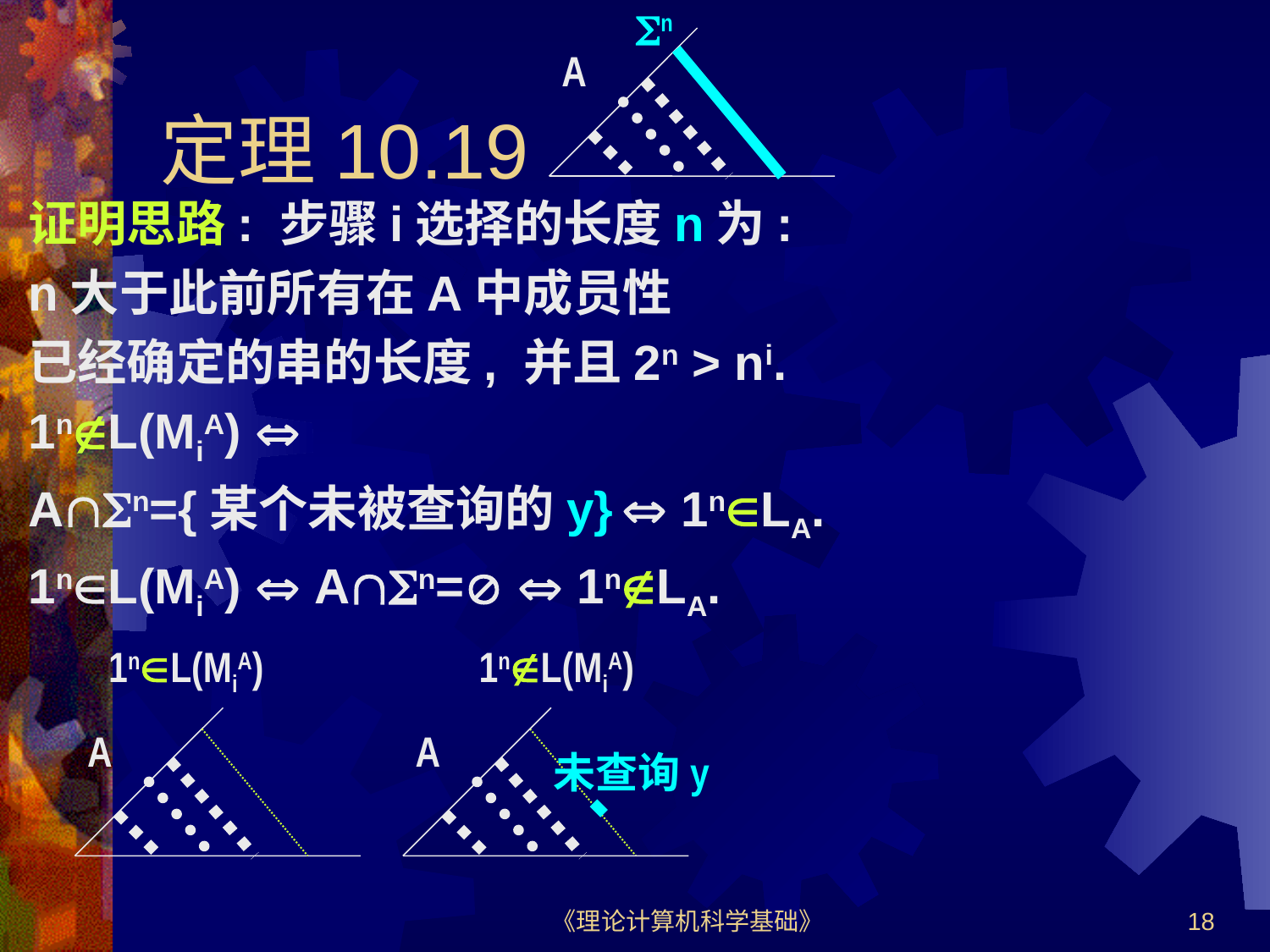

Σn

A

# 定理10.19
证明思路: 步骤i选择的长度n为:
n大于此前所有在A中成员性
已经确定的串的长度, 并且2n > ni.
1n∉L(MiA) ⇔
A∩Σn={某个未被查询的y} ⇔ 1n∈LA.
1n∈L(MiA) ⇔ A∩Σn=∅ ⇔ 1n∉LA.
1n∈L(MiA)
1n∉L(MiA)

A
A

未查询y

《理论计算机科学基础》
18